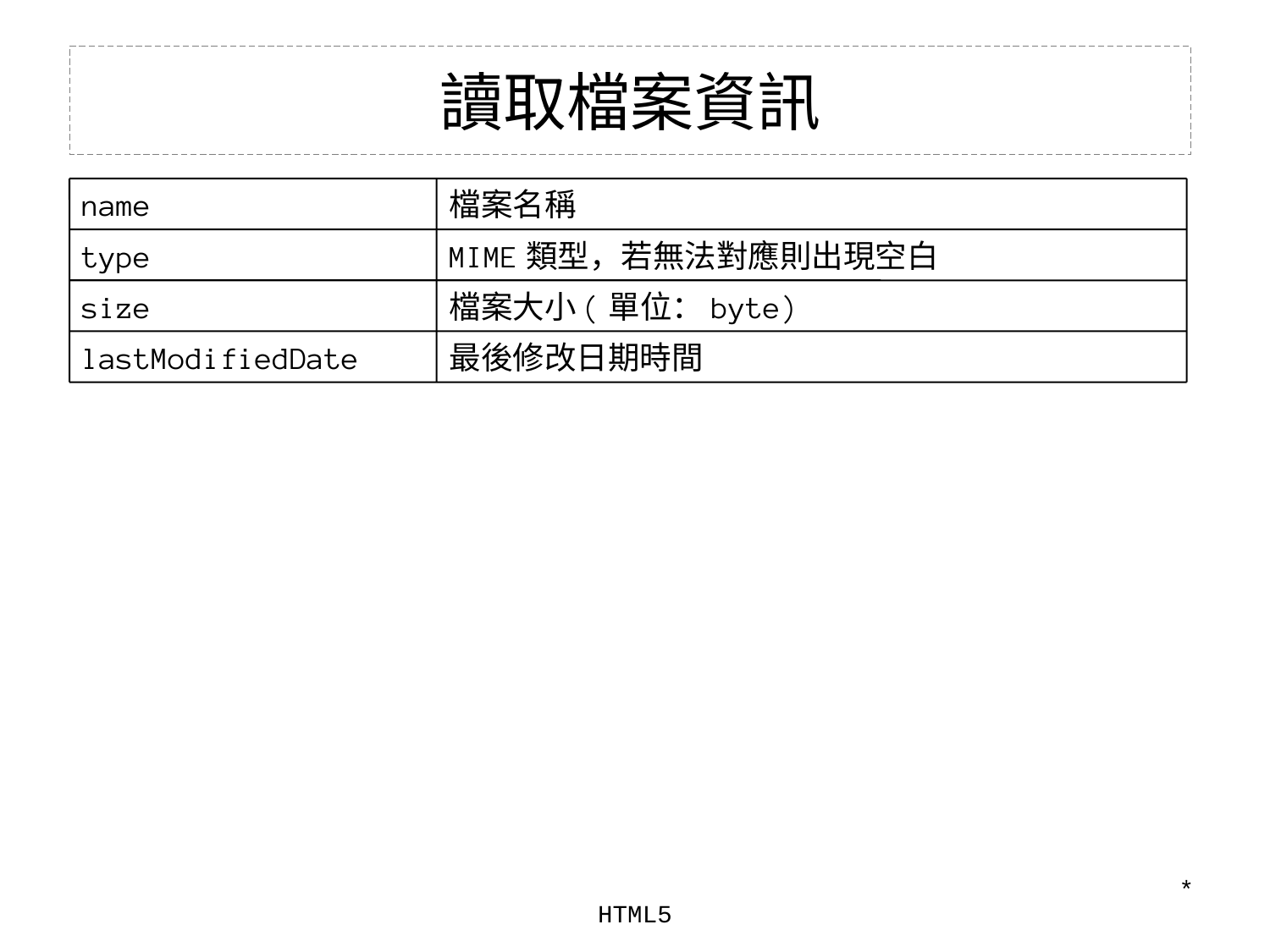

# 讀取檔案資訊
name

檔案名稱

type

MIME類型，若無法對應則出現空白
size

檔案大小(單位：byte)
lastModifiedDate

最後修改日期時間

*
HTML5